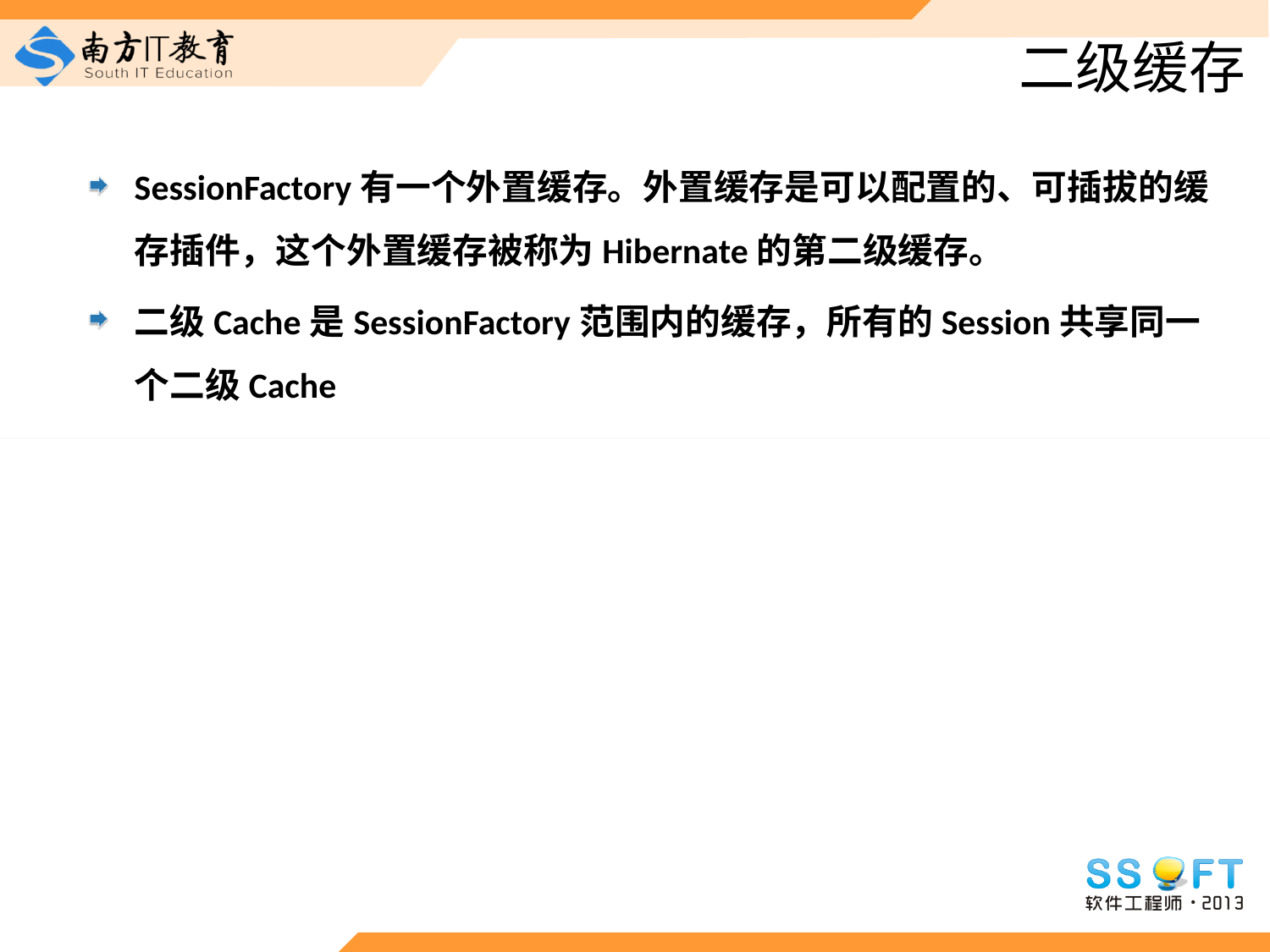

# 二级缓存
SessionFactory有一个外置缓存。外置缓存是可以配置的、可插拔的缓存插件，这个外置缓存被称为Hibernate的第二级缓存。
二级Cache是SessionFactory范围内的缓存，所有的Session共享同一个二级Cache